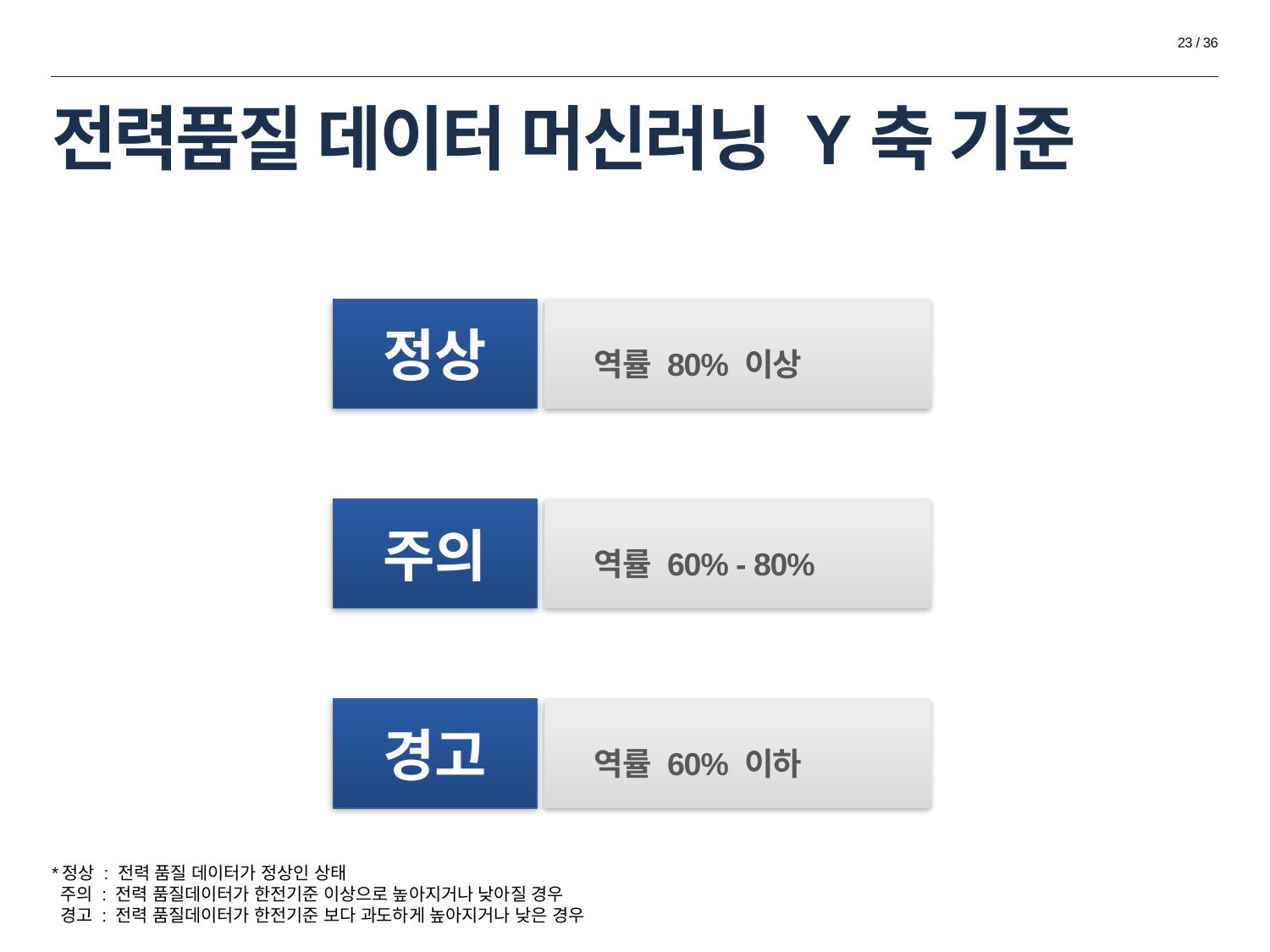

23 / 36
전력품질 데이터 머신러닝 Y축 기준
정상
역률 80% 이상
주의
역률 60% - 80%
경고
역률 60% 이하
*정상 : 전력 품질 데이터가 정상인 상태
 주의 : 전력 품질데이터가 한전기준 이상으로 높아지거나 낮아질 경우
 경고 : 전력 품질데이터가 한전기준 보다 과도하게 높아지거나 낮은 경우